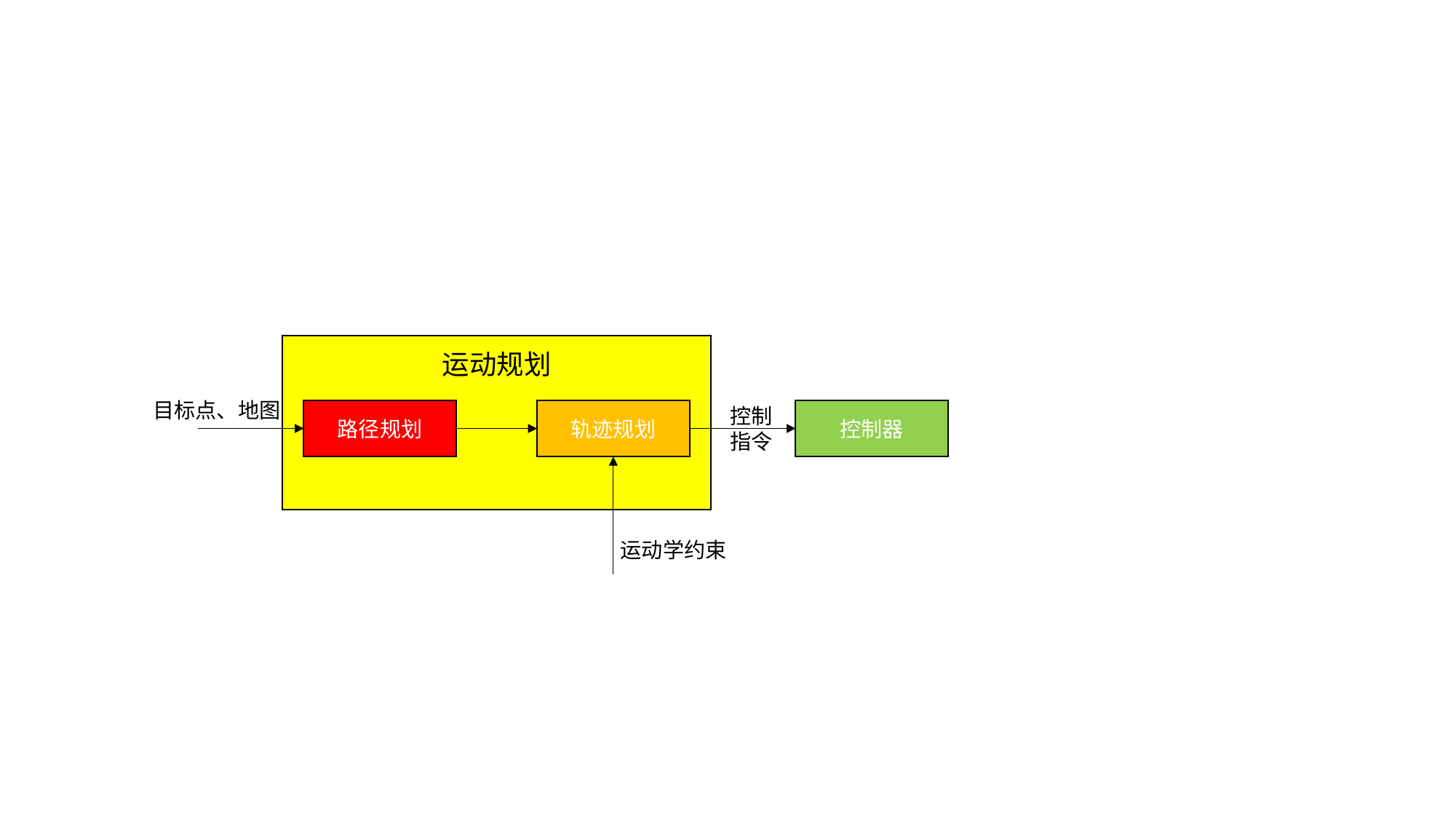

运动规划
目标点、地图
控制
指令
路径规划
轨迹规划
控制器
运动学约束